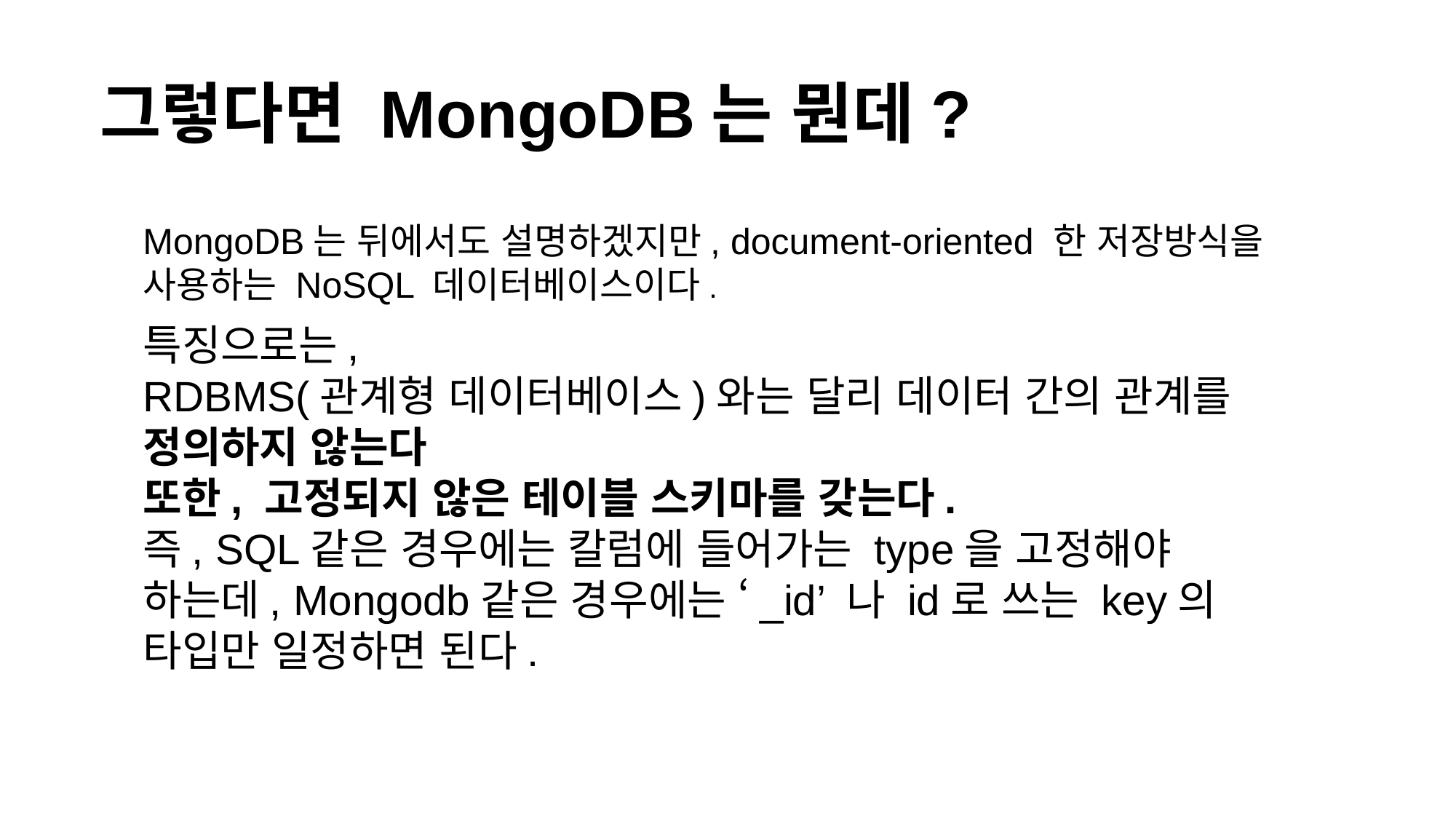

그렇다면 MongoDB는 뭔데?
MongoDB는 뒤에서도 설명하겠지만, document-oriented 한 저장방식을 사용하는 NoSQL 데이터베이스이다.
특징으로는,
RDBMS(관계형 데이터베이스)와는 달리 데이터 간의 관계를 정의하지 않는다
또한, 고정되지 않은 테이블 스키마를 갖는다.
즉, SQL같은 경우에는 칼럼에 들어가는 type을 고정해야 하는데, Mongodb같은 경우에는 ‘_id’ 나 id로 쓰는 key의 타입만 일정하면 된다.